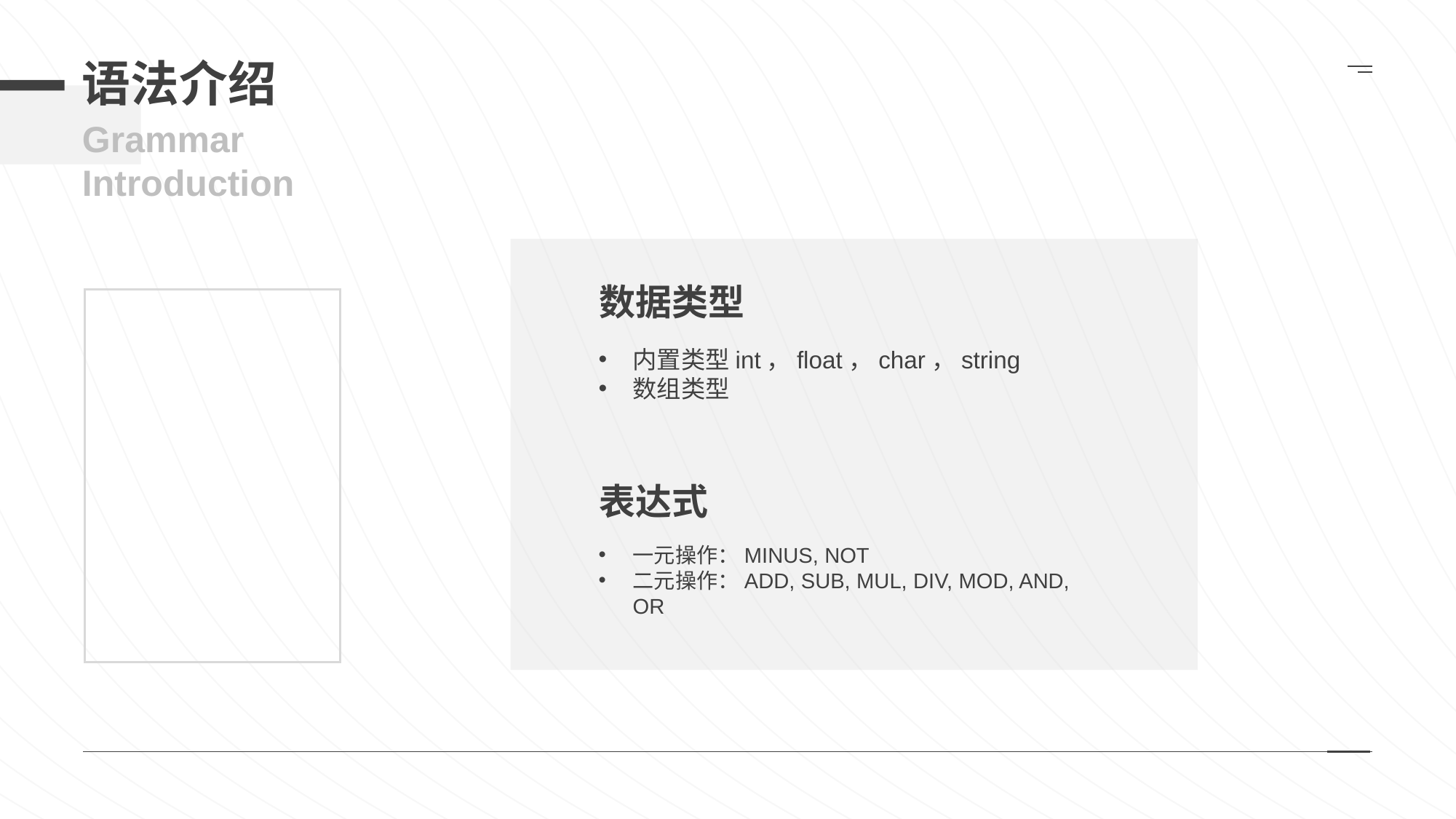

# 语法介绍
Grammar
Introduction
数据类型
内置类型int，float，char，string
数组类型
表达式
一元操作：MINUS, NOT
二元操作：ADD, SUB, MUL, DIV, MOD, AND, OR